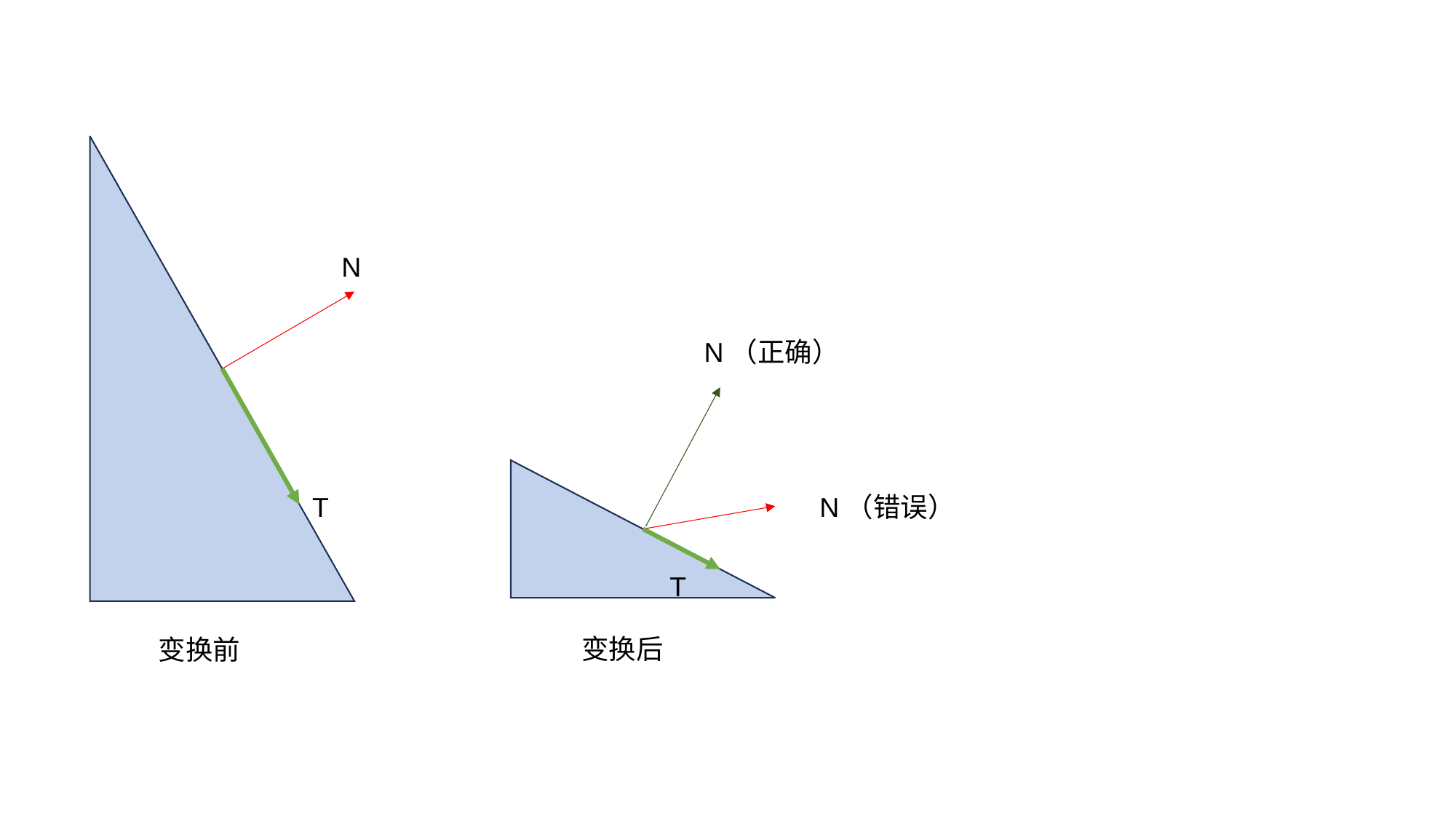

N
T
N（正确）

N（错误）
T
变换后
变换前